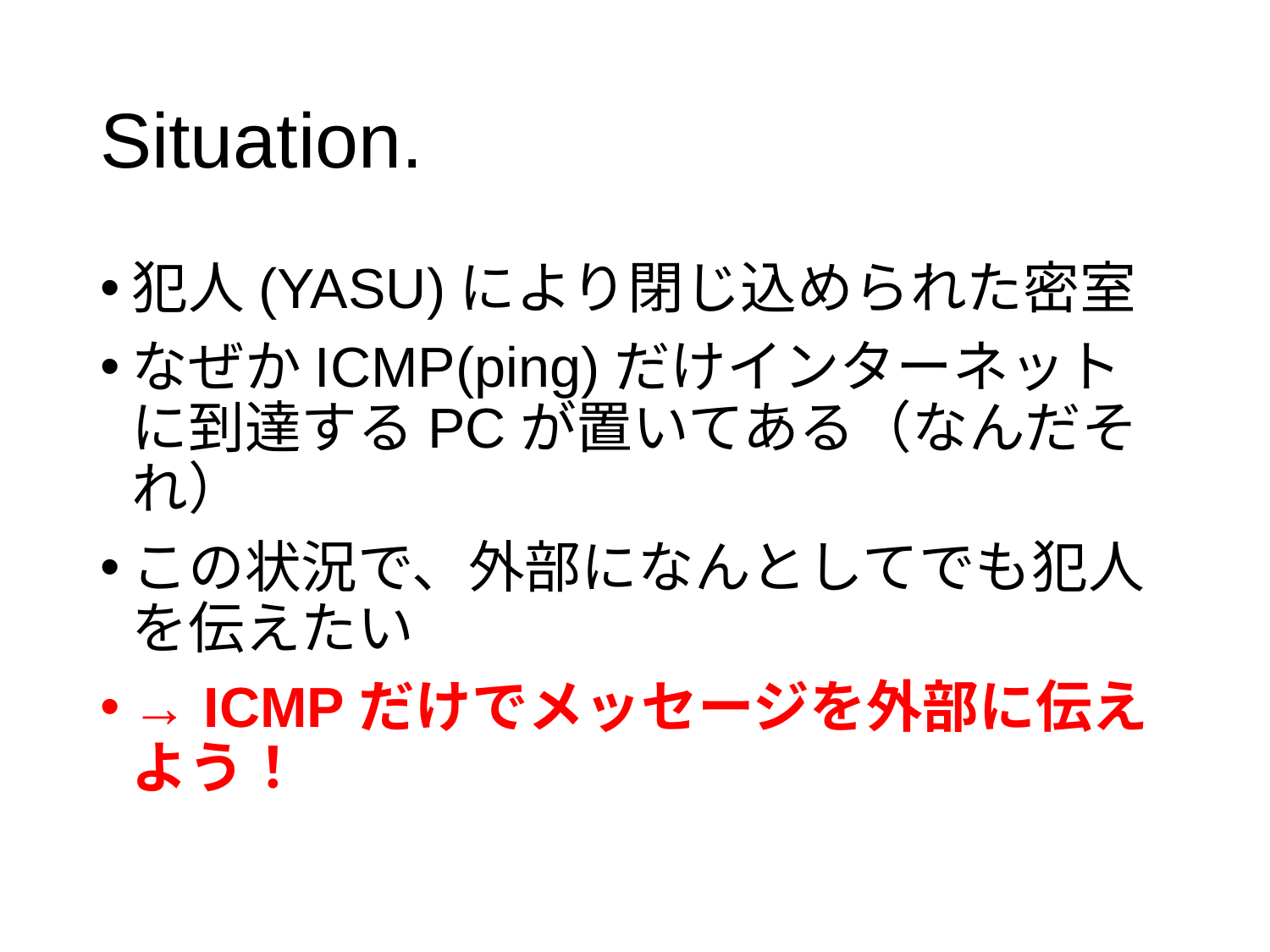

# Situation.
犯人(YASU)により閉じ込められた密室
なぜかICMP(ping)だけインターネットに到達するPCが置いてある（なんだそれ）
この状況で、外部になんとしてでも犯人を伝えたい
→ ICMPだけでメッセージを外部に伝えよう！